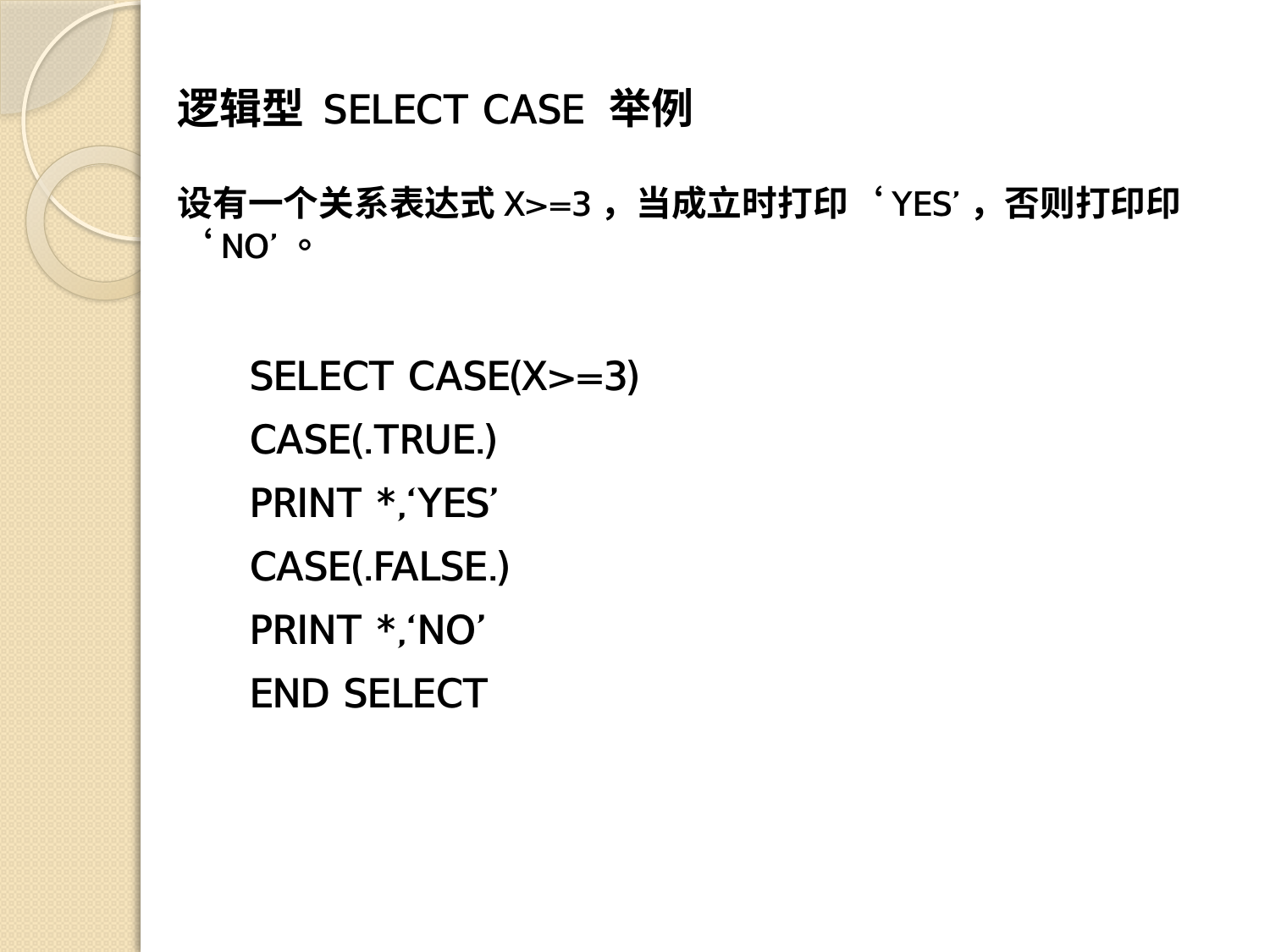

逻辑型 SELECT CASE 举例
设有一个关系表达式X>=3，当成立时打印‘YES’，否则打印印‘NO’。
SELECT CASE(X>=3)
CASE(.TRUE.)
PRINT *,‘YES’
CASE(.FALSE.)
PRINT *,‘NO’
END SELECT